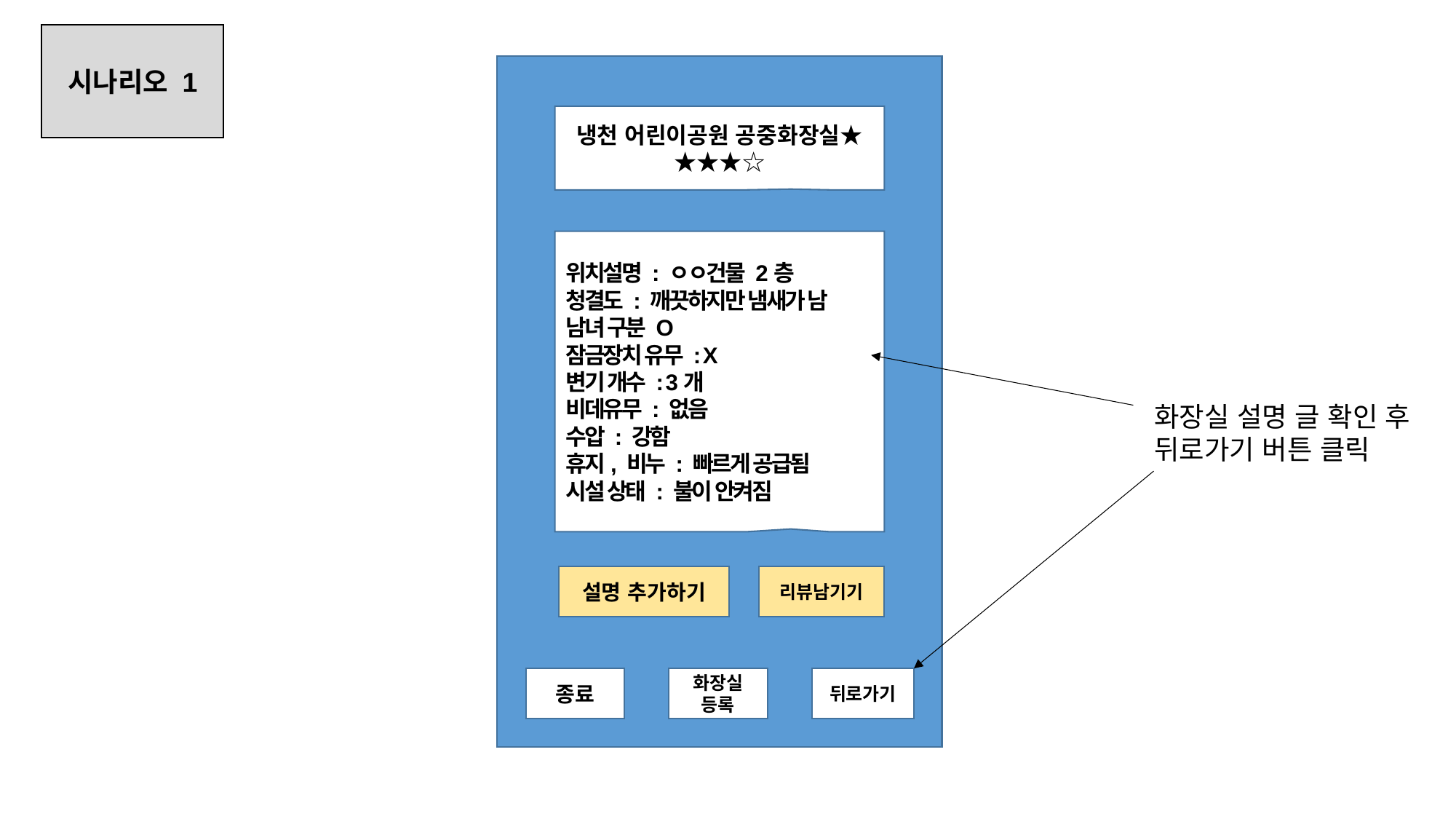

시나리오 1

냉천 어린이공원 공중화장실★★★★☆
위치설명 : ㅇㅇ건물 2층
청결도 : 깨끗하지만 냄새가 남
남녀 구분 O
잠금장치 유무 : X
변기 개수 : 3개
비데유무 : 없음
수압 : 강함
휴지, 비누 : 빠르게 공급됨
시설 상태 : 불이 안켜짐
화장실 설명 글 확인 후
뒤로가기 버튼 클릭
설명 추가하기
리뷰남기기
종료
화장실 등록
뒤로가기